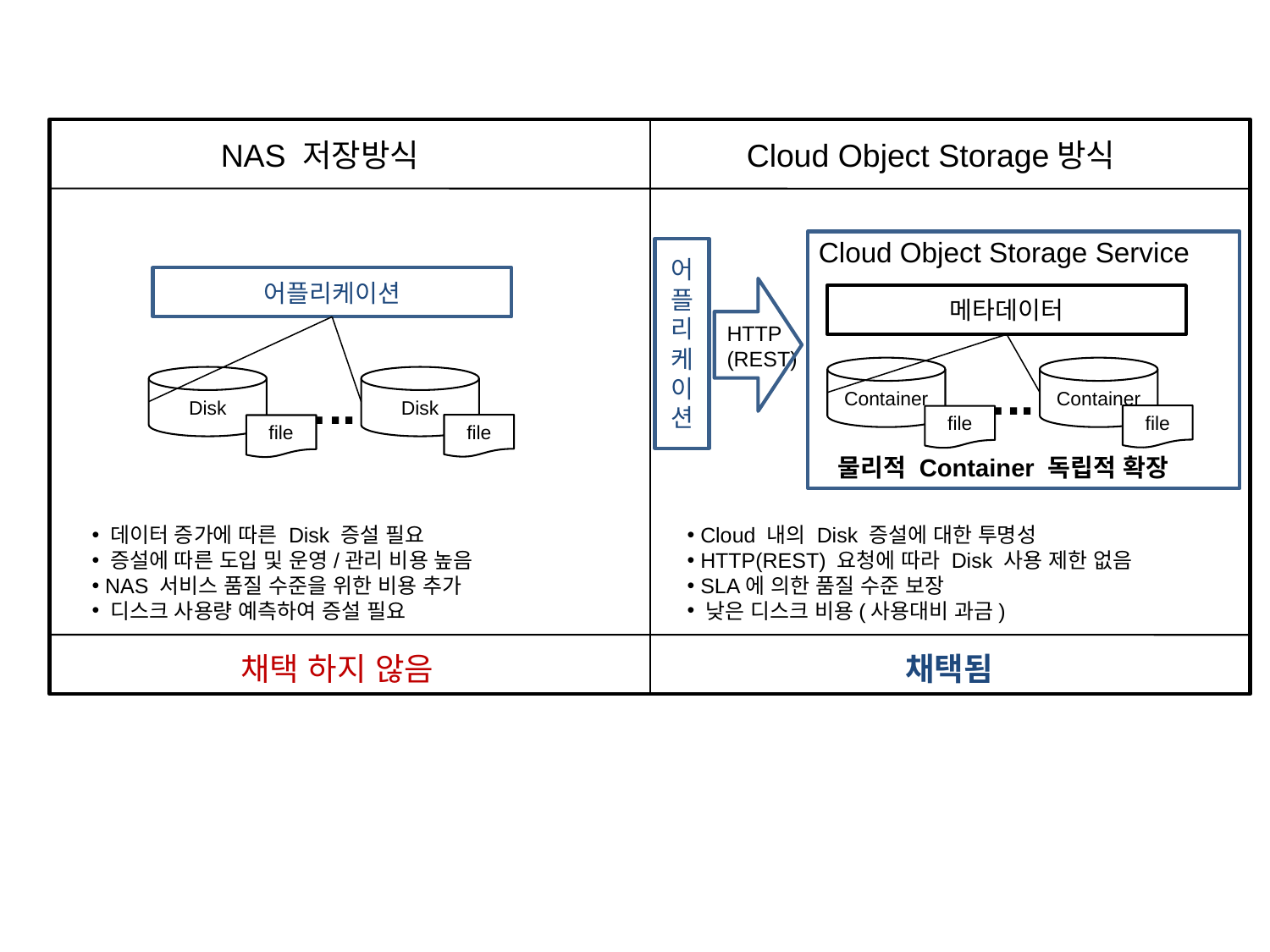

NAS 저장방식
Cloud Object Storage방식
Cloud Object Storage Service

어플리케이션
어플리케이션

메타데이터
HTTP
(REST)
Container
Container
…..
Disk
Disk
…..
file
file
file
file
물리적 Container 독립적 확장
 데이터 증가에 따른 Disk 증설 필요
 증설에 따른 도입 및 운영/관리 비용 높음
 NAS 서비스 품질 수준을 위한 비용 추가
 디스크 사용량 예측하여 증설 필요
 Cloud 내의 Disk 증설에 대한 투명성
 HTTP(REST) 요청에 따라 Disk 사용 제한 없음
 SLA에 의한 품질 수준 보장
 낮은 디스크 비용(사용대비 과금)
채택 하지 않음
채택됨